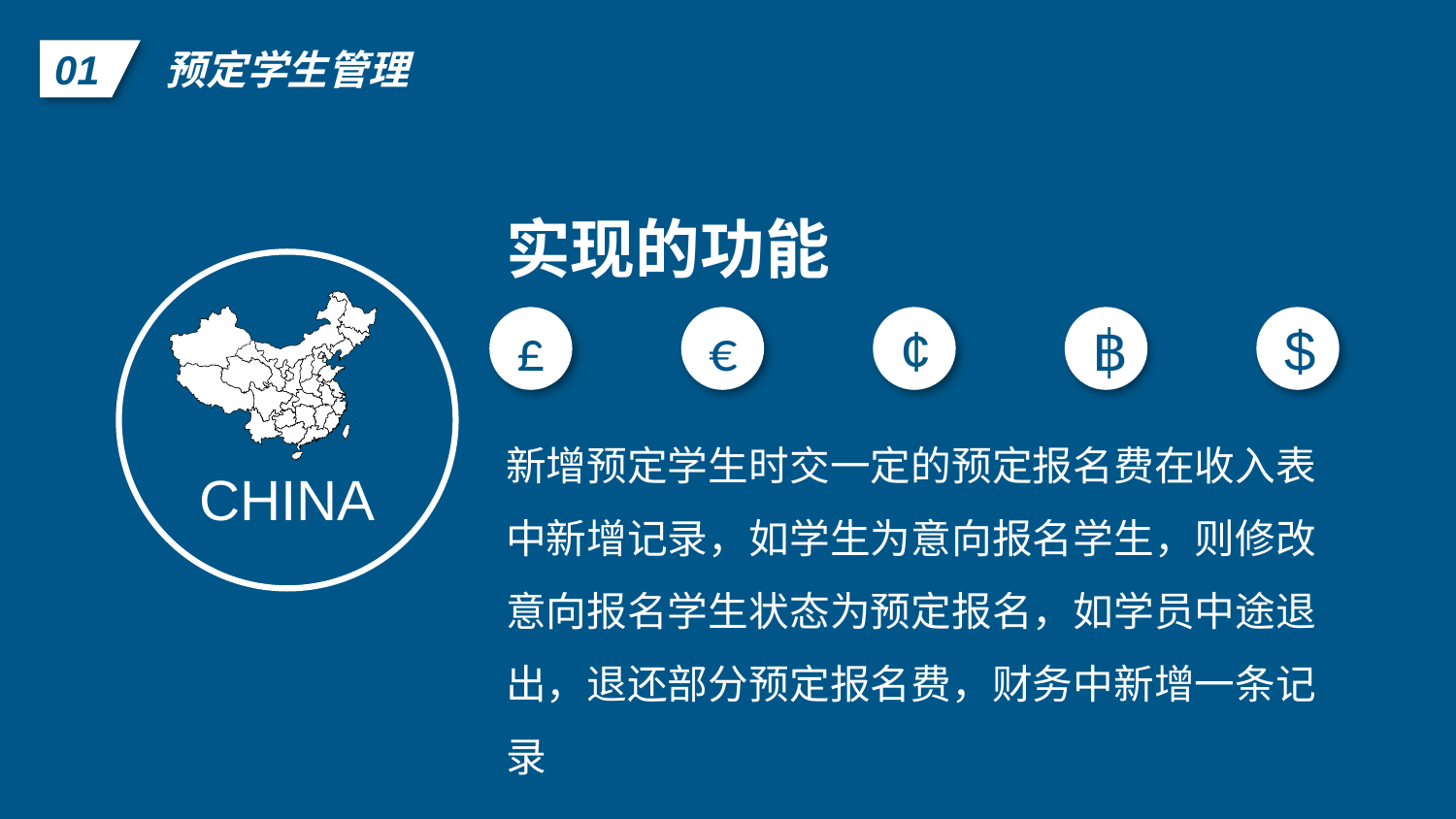

预定学生管理
01
实现的功能
£
€
¢
฿
$
新增预定学生时交一定的预定报名费在收入表中新增记录，如学生为意向报名学生，则修改意向报名学生状态为预定报名，如学员中途退出，退还部分预定报名费，财务中新增一条记录
CHINA